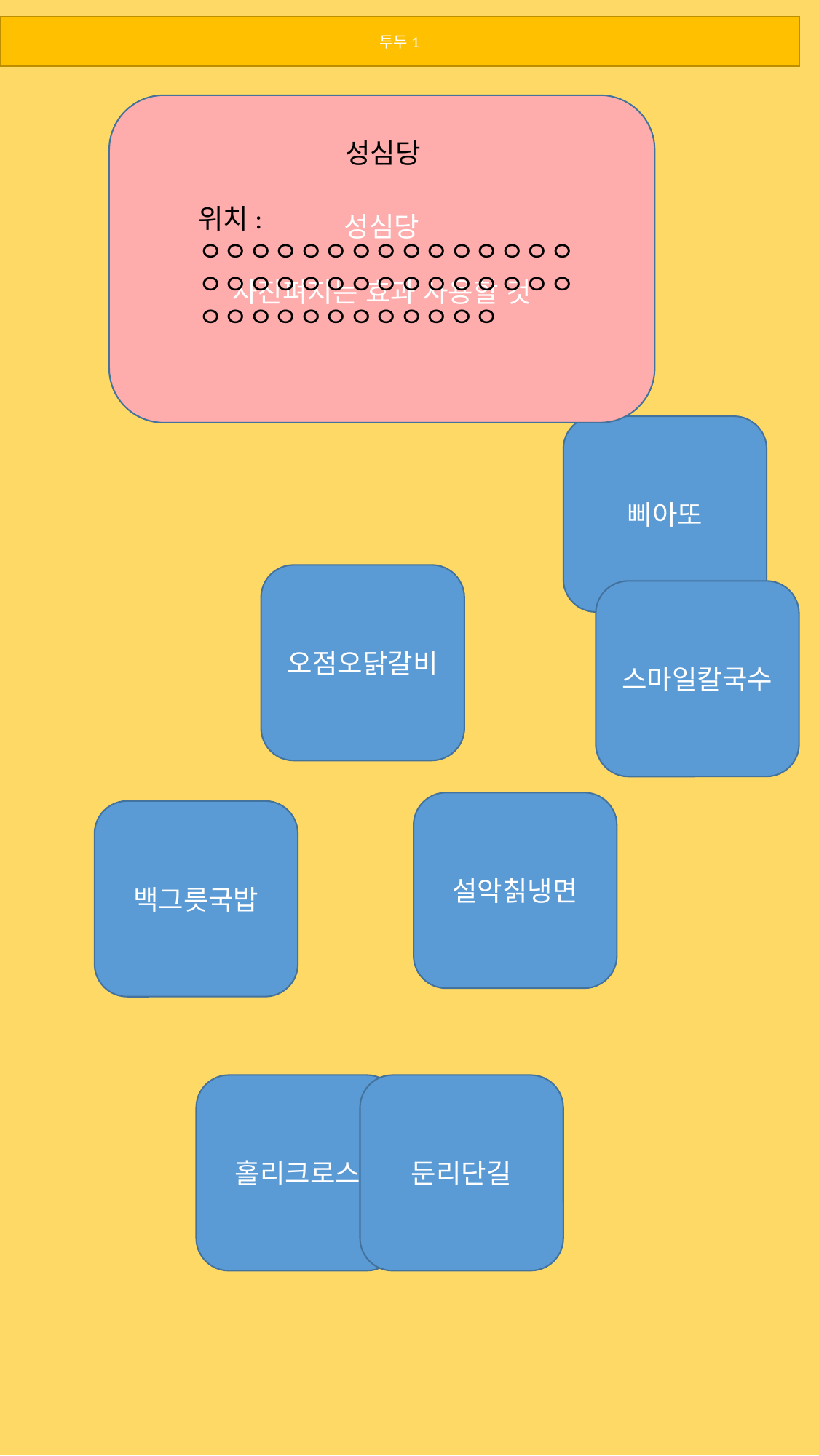

투두1
성심당

사진펴지는 효과 사용할 것
성심당
위치:
ㅇㅇㅇㅇㅇㅇㅇㅇㅇㅇㅇㅇㅇㅇㅇㅇㅇㅇㅇㅇㅇㅇㅇㅇㅇㅇㅇㅇㅇㅇㅇㅇㅇㅇㅇㅇㅇㅇㅇㅇㅇㅇ
삐아또
오점오닭갈비
스마일칼국수
설악칡냉면
백그릇국밥
홀리크로스
둔리단길